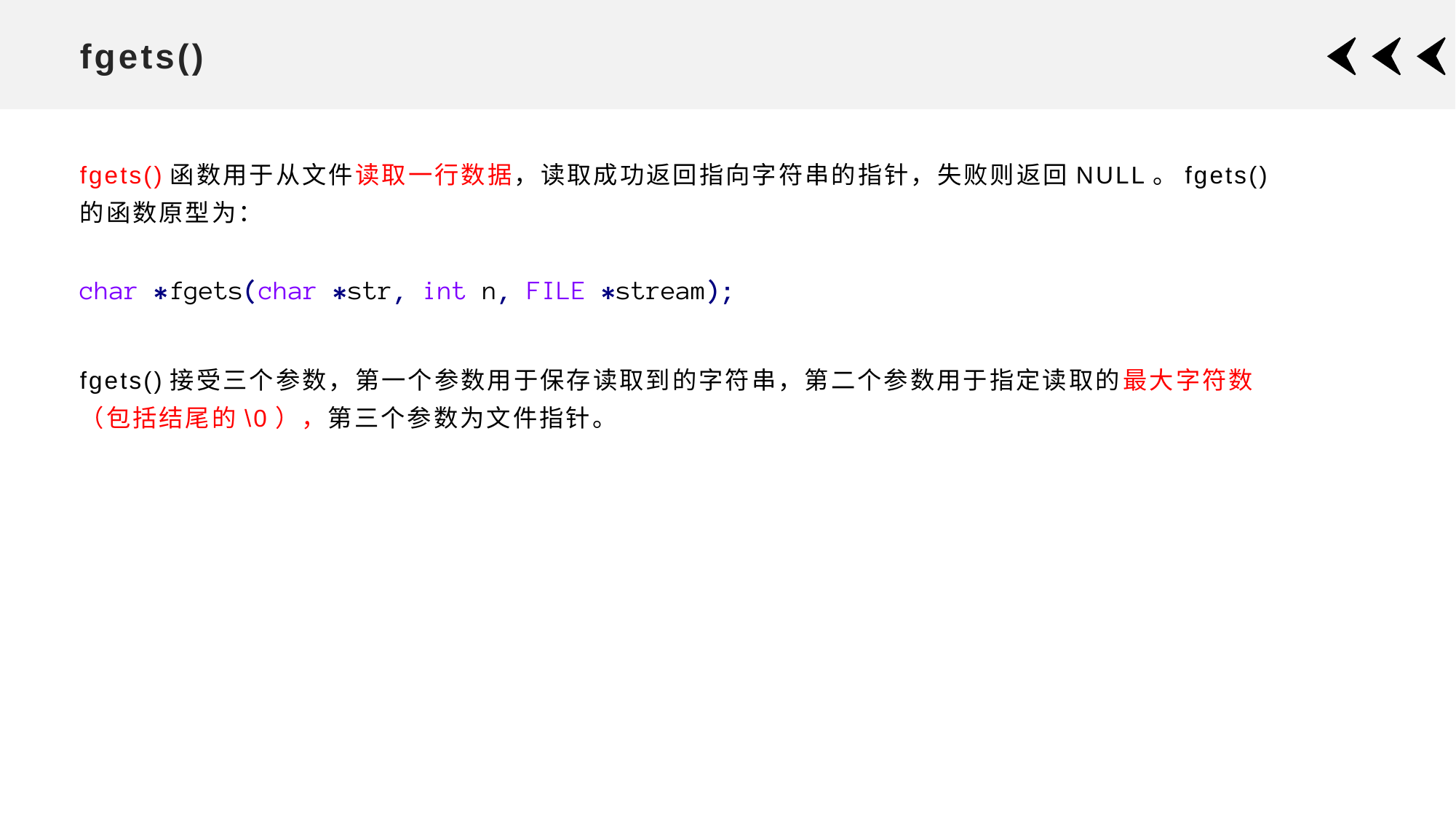

# fgets()
fgets()函数用于从文件读取一行数据，读取成功返回指向字符串的指针，失败则返回NULL。fgets()的函数原型为：
char *fgets(char *str, int n, FILE *stream);
fgets()接受三个参数，第一个参数用于保存读取到的字符串，第二个参数用于指定读取的最大字符数（包括结尾的\0），第三个参数为文件指针。